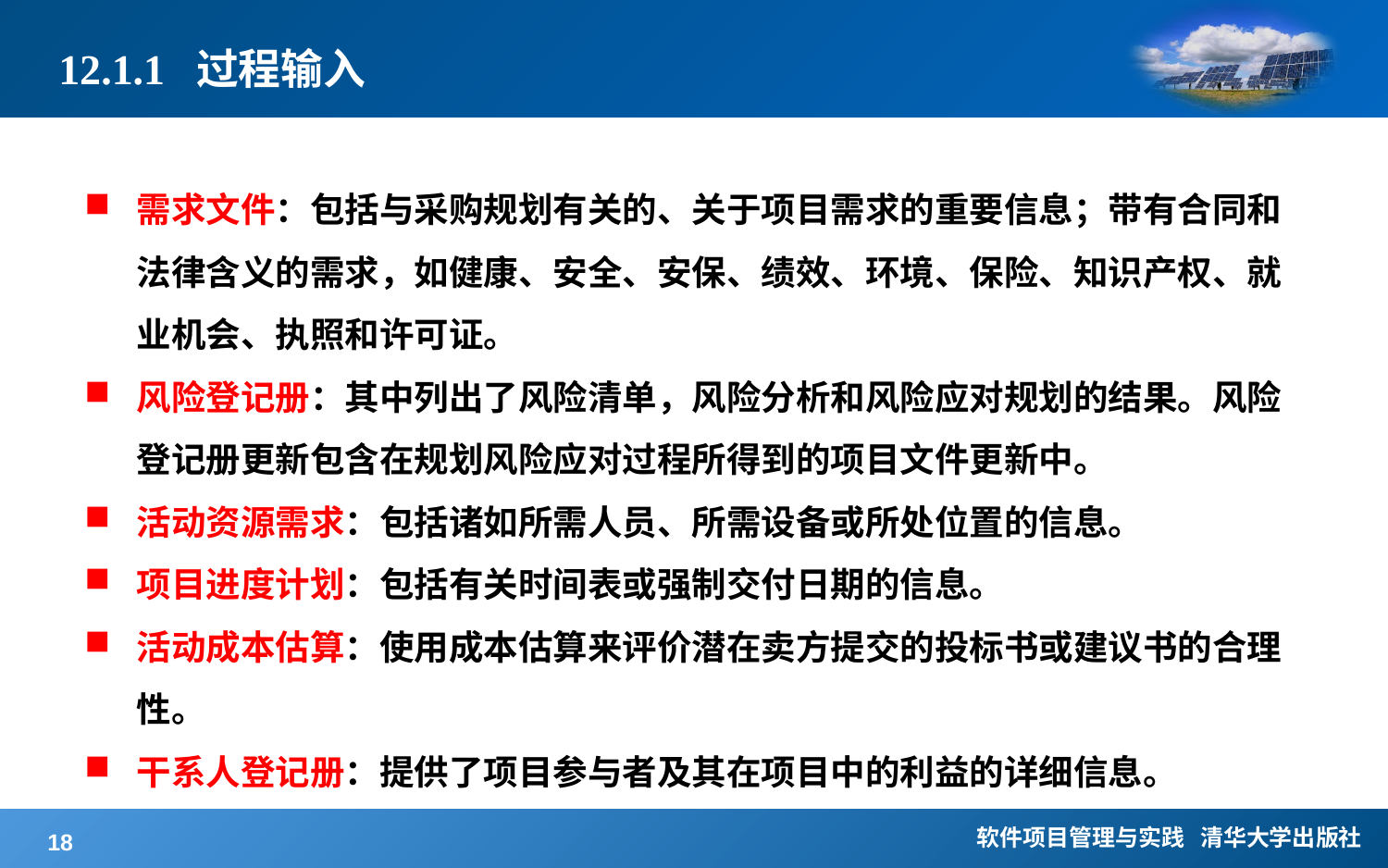

# 12.1.1  过程输入
需求文件：包括与采购规划有关的、关于项目需求的重要信息；带有合同和法律含义的需求，如健康、安全、安保、绩效、环境、保险、知识产权、就业机会、执照和许可证。
风险登记册：其中列出了风险清单，风险分析和风险应对规划的结果。风险登记册更新包含在规划风险应对过程所得到的项目文件更新中。
活动资源需求：包括诸如所需人员、所需设备或所处位置的信息。
项目进度计划：包括有关时间表或强制交付日期的信息。
活动成本估算：使用成本估算来评价潜在卖方提交的投标书或建议书的合理性。
干系人登记册：提供了项目参与者及其在项目中的利益的详细信息。